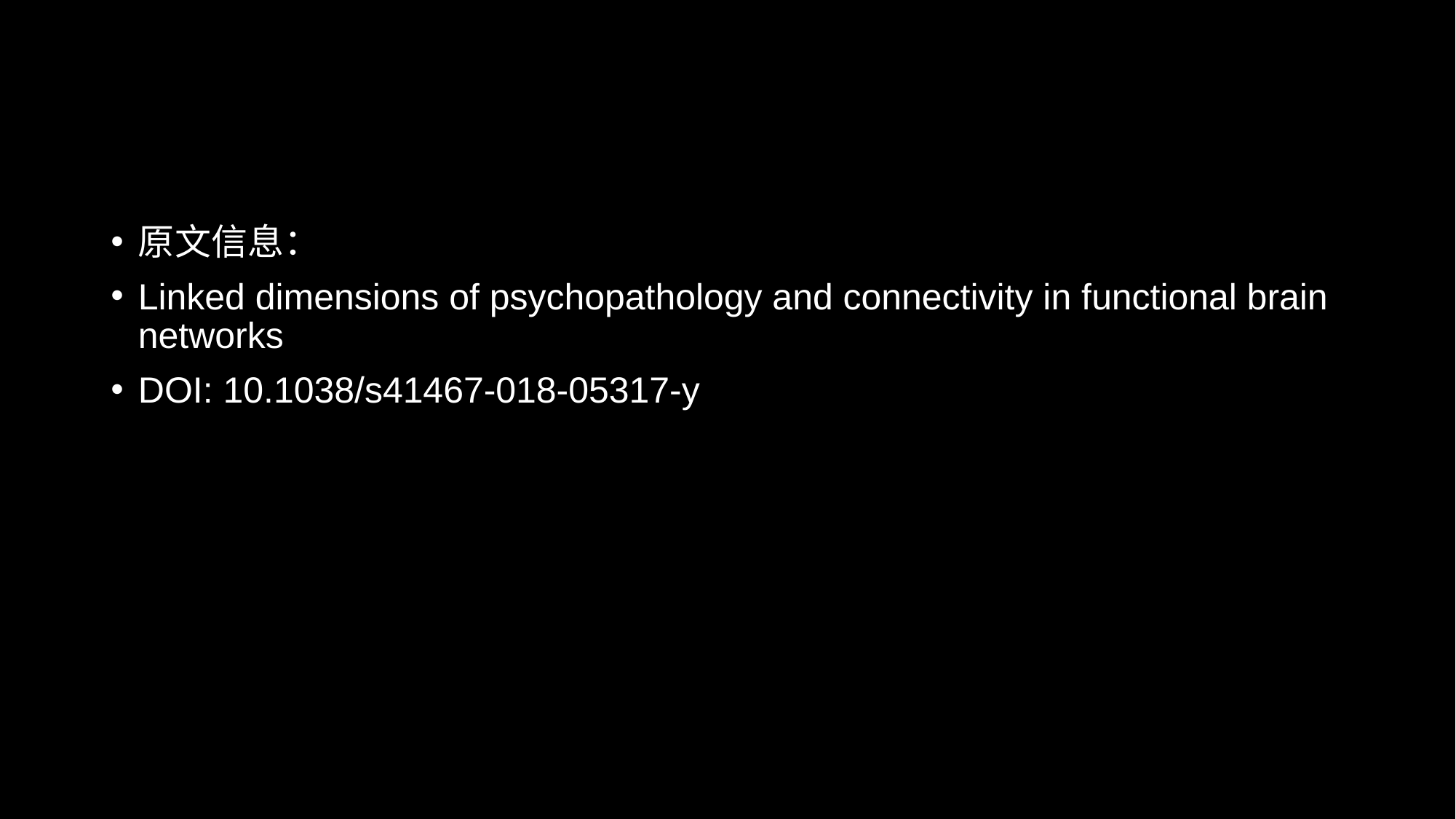

#
原文信息：
Linked dimensions of psychopathology and connectivity in functional brain networks
DOI: 10.1038/s41467-018-05317-y